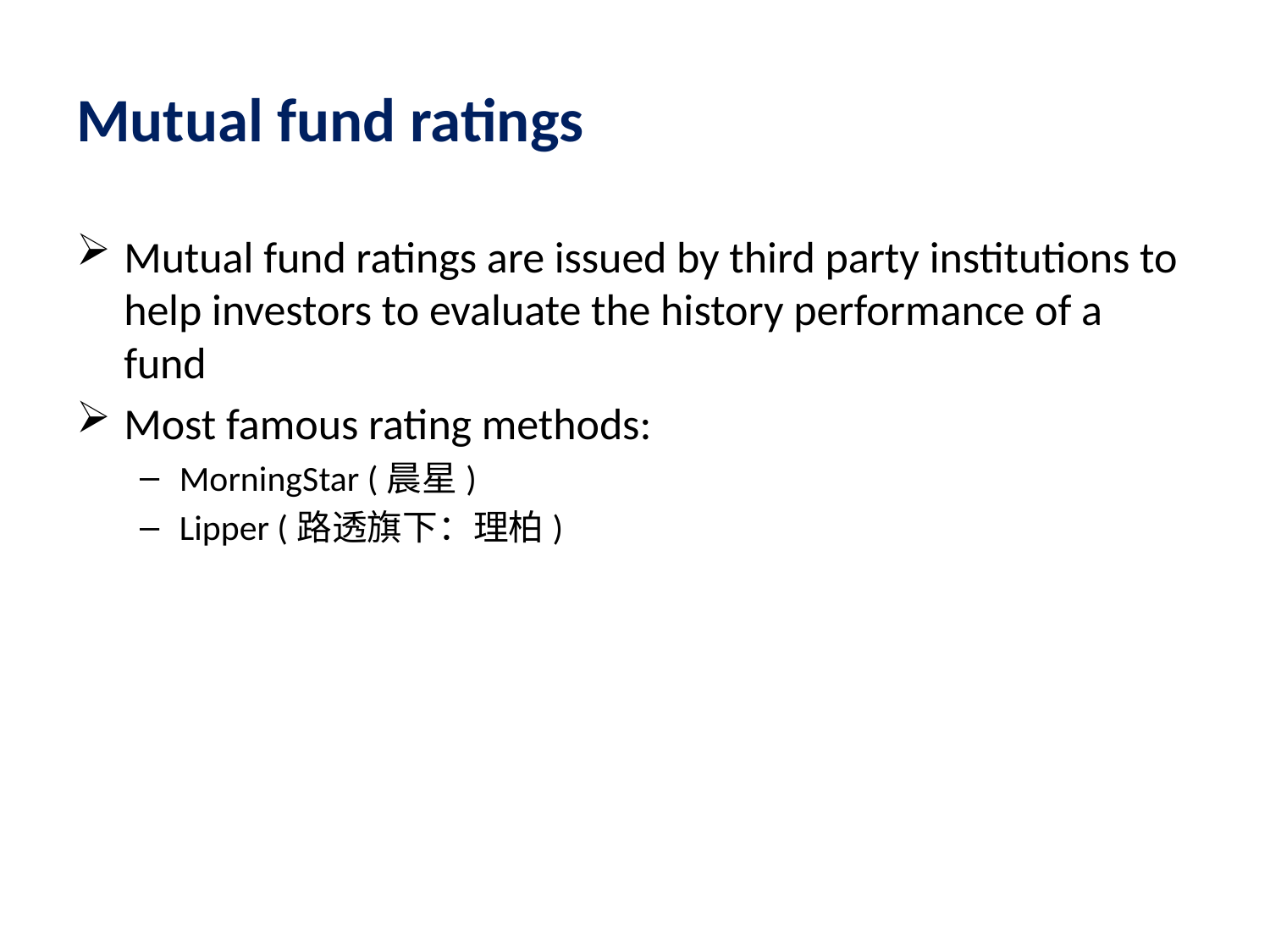

# Mutual fund ratings
Mutual fund ratings are issued by third party institutions to help investors to evaluate the history performance of a fund
Most famous rating methods:
MorningStar (晨星)
Lipper (路透旗下：理柏)